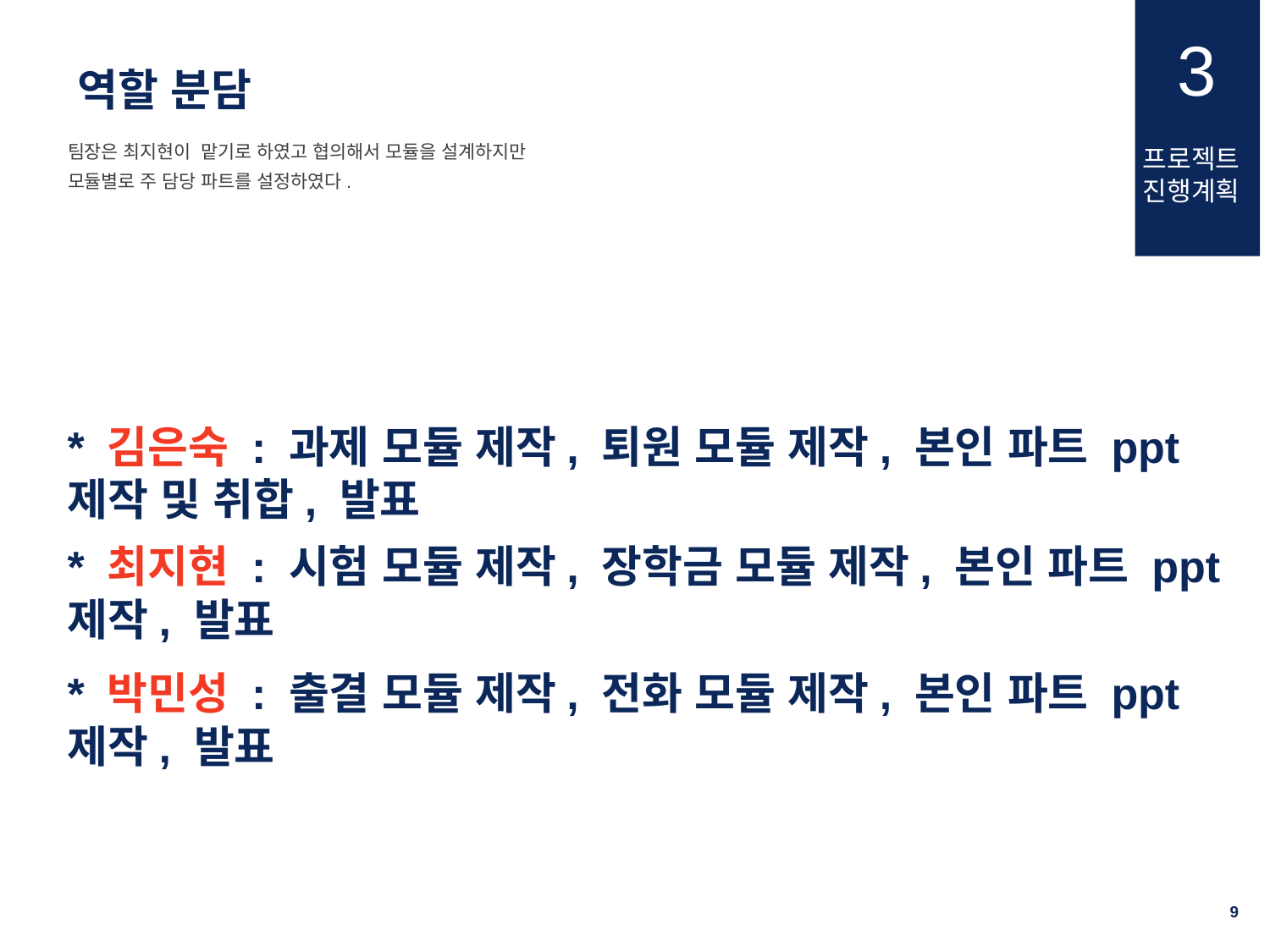

3
역할 분담
팀장은 최지현이  맡기로 하였고 협의해서 모듈을 설계하지만 모듈별로 주 담당 파트를 설정하였다.
프로젝트
진행계획
* 김은숙 : 과제 모듈 제작, 퇴원 모듈 제작, 본인 파트 ppt 제작 및 취합, 발표
* 최지현 : 시험 모듈 제작, 장학금 모듈 제작, 본인 파트 ppt 제작, 발표
* 박민성 : 출결 모듈 제작, 전화 모듈 제작, 본인 파트 ppt 제작, 발표
9